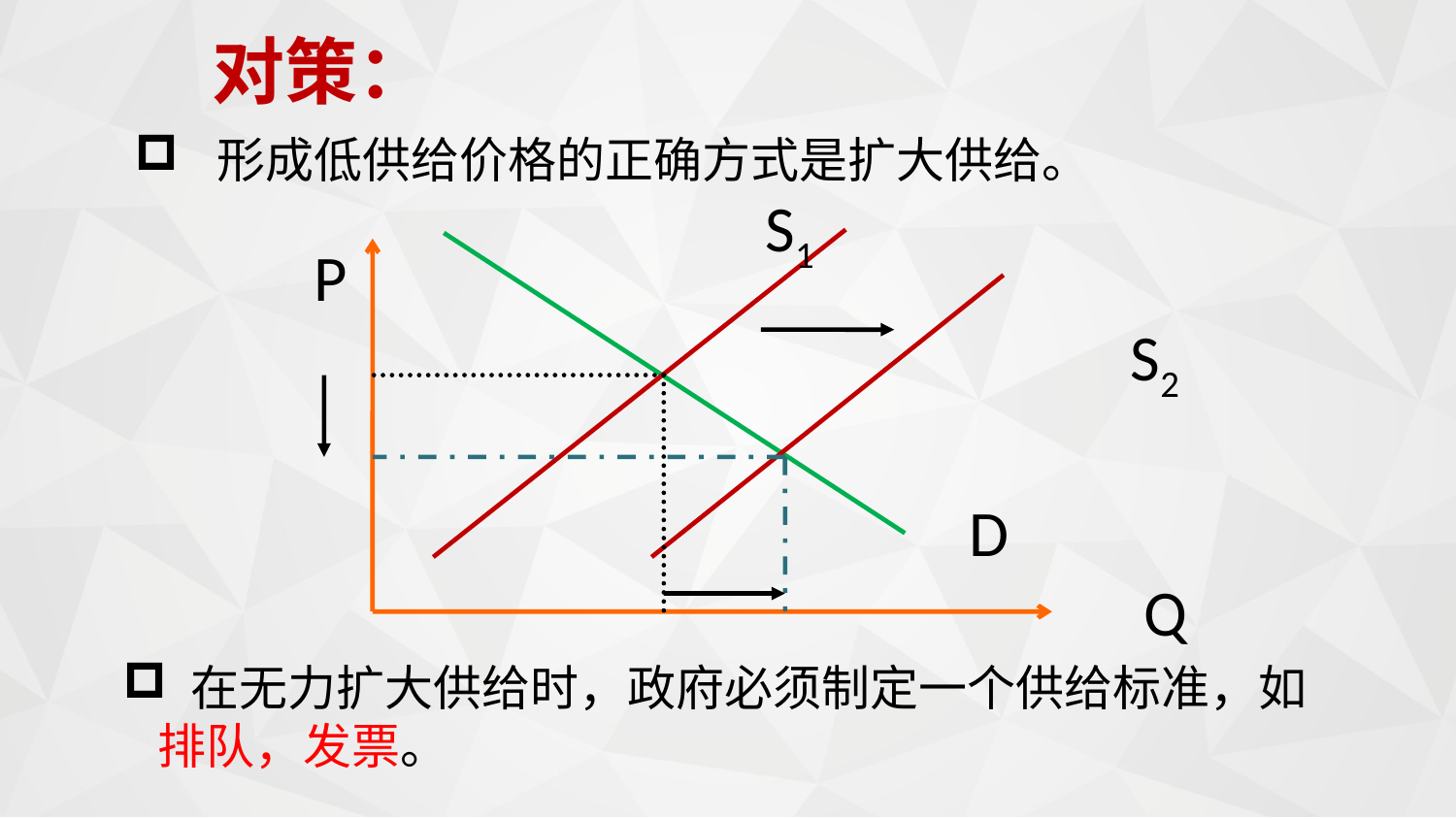

对策：
# 形成低供给价格的正确方式是扩大供给。
S1

P

S2

D

Q

 在无力扩大供给时，政府必须制定一个供给标准，如排队，发票。
50